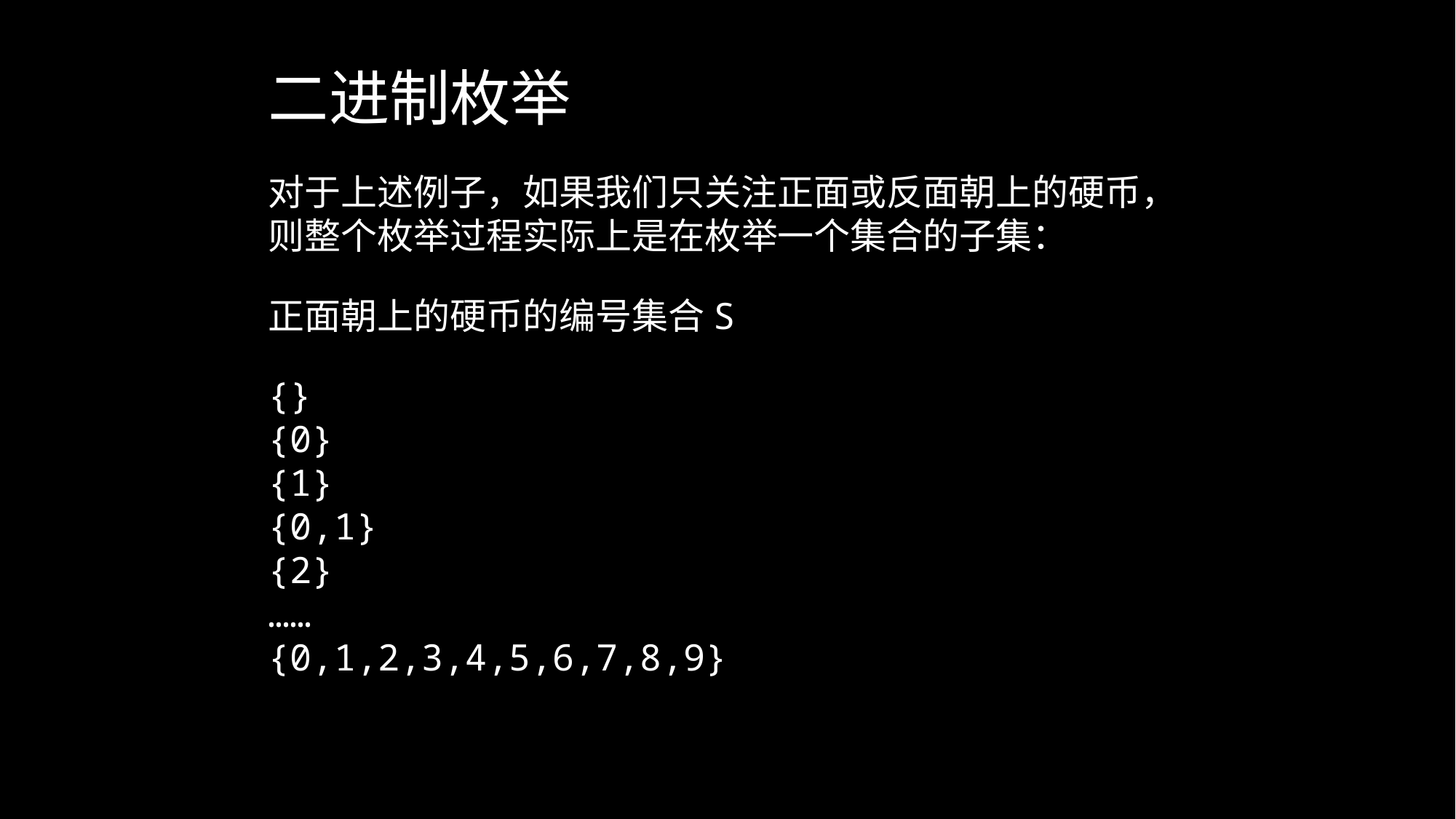

二进制枚举
对于上述例子，如果我们只关注正面或反面朝上的硬币，则整个枚举过程实际上是在枚举一个集合的子集：
正面朝上的硬币的编号集合S
{}
{0}
{1}
{0,1}
{2}
……
{0,1,2,3,4,5,6,7,8,9}